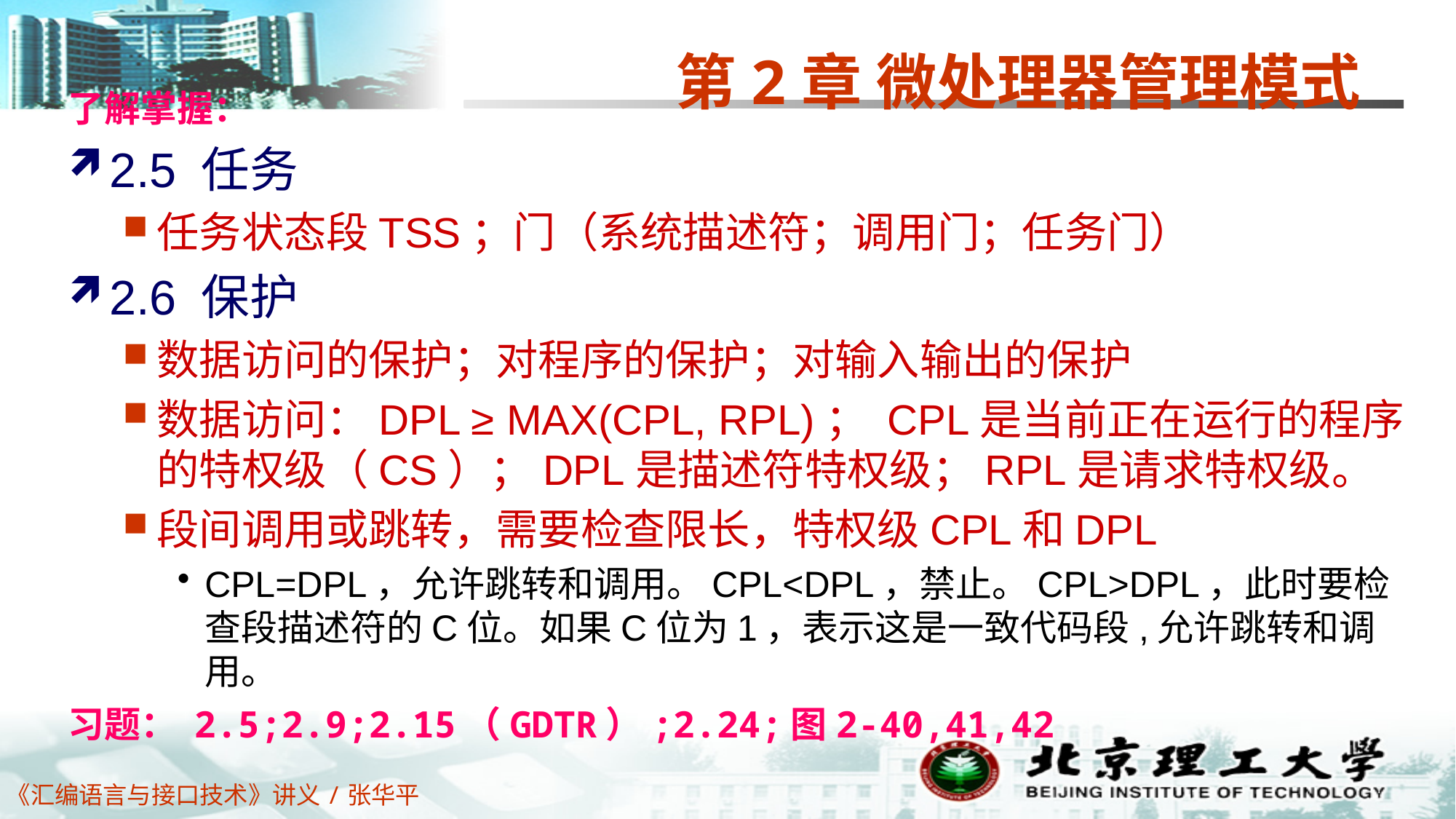

# 第2章 微处理器管理模式
了解掌握：
2.5 任务
任务状态段TSS；门（系统描述符；调用门；任务门）
2.6 保护
数据访问的保护；对程序的保护；对输入输出的保护
数据访问：DPL ≥ MAX(CPL, RPL)； CPL是当前正在运行的程序的特权级（CS）；DPL是描述符特权级；RPL是请求特权级。
段间调用或跳转，需要检查限长，特权级CPL和DPL
CPL=DPL，允许跳转和调用。CPL<DPL，禁止。CPL>DPL，此时要检查段描述符的C位。如果C位为1，表示这是一致代码段,允许跳转和调用。
习题： 2.5;2.9;2.15（GDTR）;2.24;图2-40,41,42